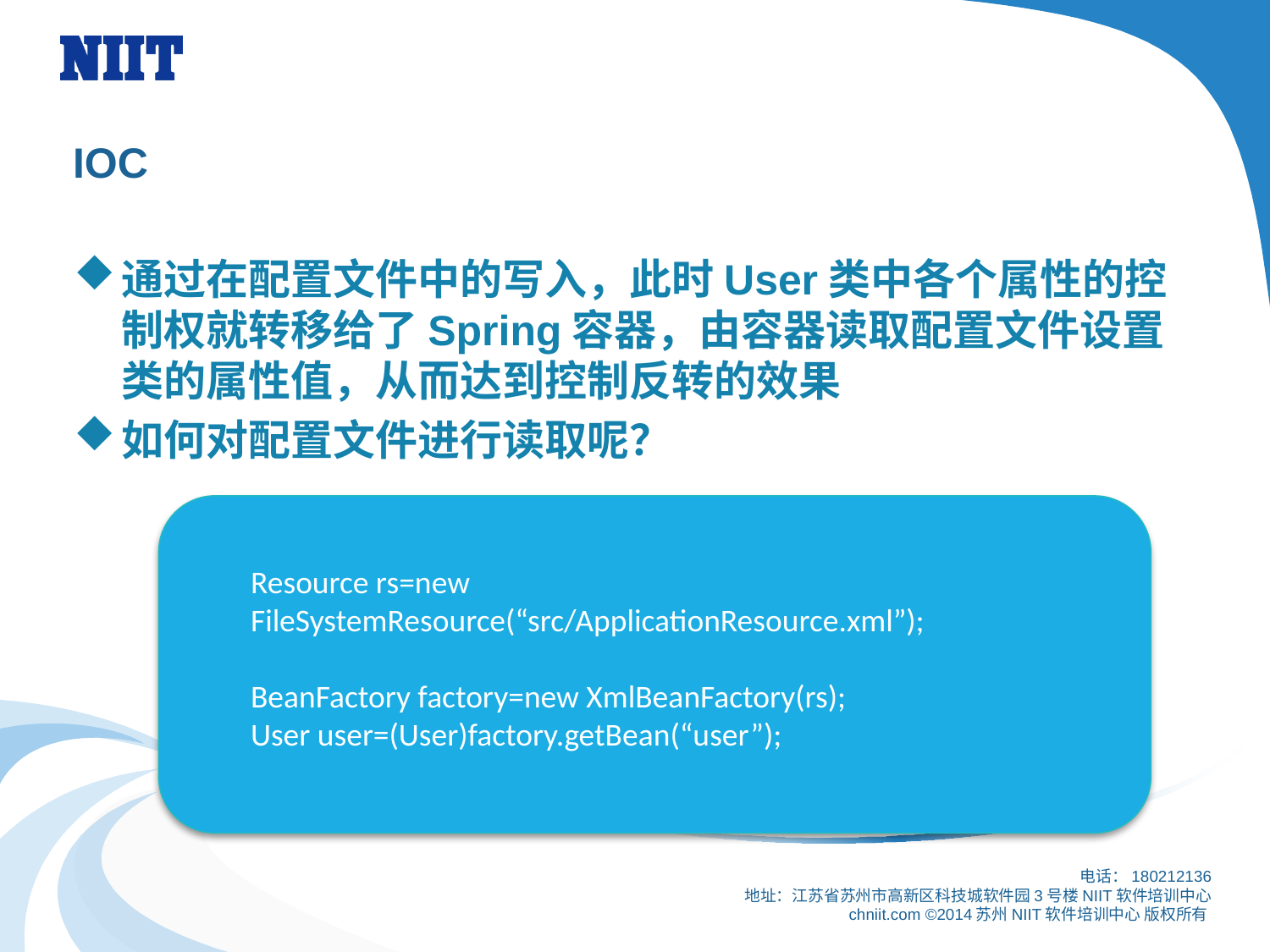

# IOC
通过在配置文件中的写入，此时User类中各个属性的控制权就转移给了Spring容器，由容器读取配置文件设置类的属性值，从而达到控制反转的效果
如何对配置文件进行读取呢？

Resource rs=new FileSystemResource(“src/ApplicationResource.xml”);

BeanFactory factory=new XmlBeanFactory(rs);
User user=(User)factory.getBean(“user”);